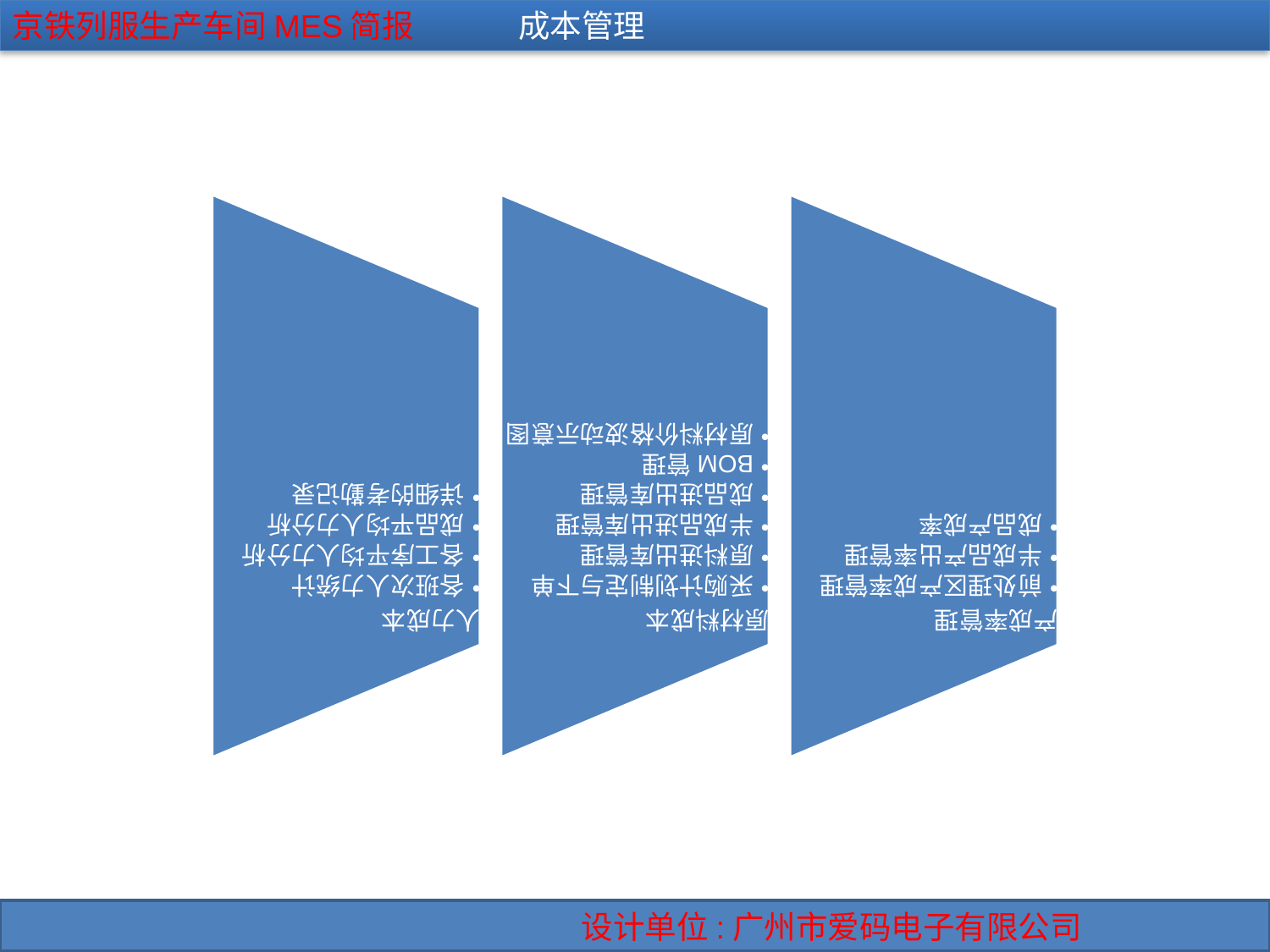

成本管理
人力成本
各班次人力统计
各工序平均人力分析
成品平均人力分析
详细的考勤记录
原材料成本
采购计划制定与下单
原料进出库管理
半成品进出库管理
成品进出库管理
BOM管理
原材料价格波动示意图
产成率管理
前处理区产成率管理
半成品产出率管理
成品产成率